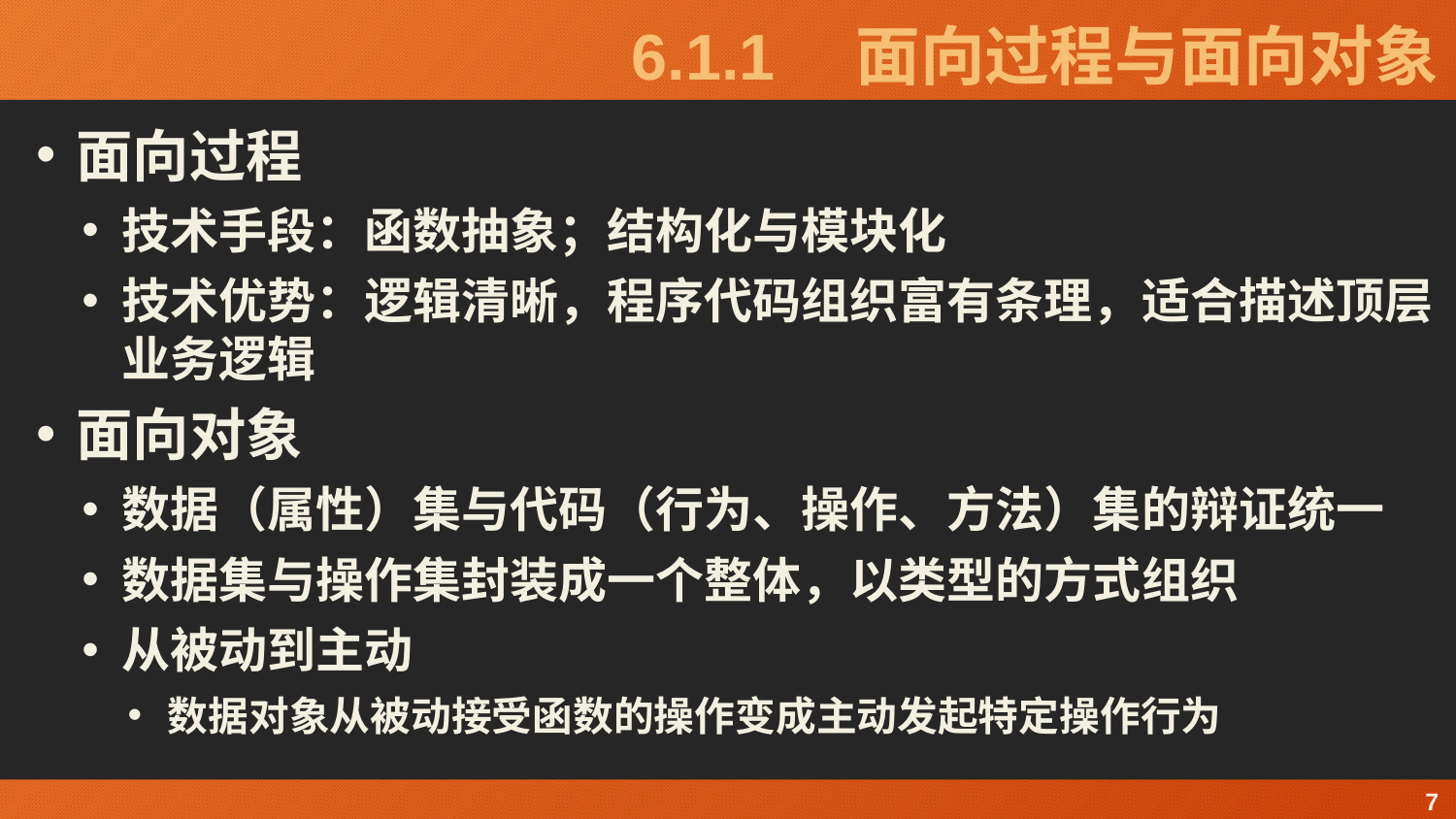

# 6.1.1　面向过程与面向对象
面向过程
技术手段：函数抽象；结构化与模块化
技术优势：逻辑清晰，程序代码组织富有条理，适合描述顶层业务逻辑
面向对象
数据（属性）集与代码（行为、操作、方法）集的辩证统一
数据集与操作集封装成一个整体，以类型的方式组织
从被动到主动
数据对象从被动接受函数的操作变成主动发起特定操作行为
7